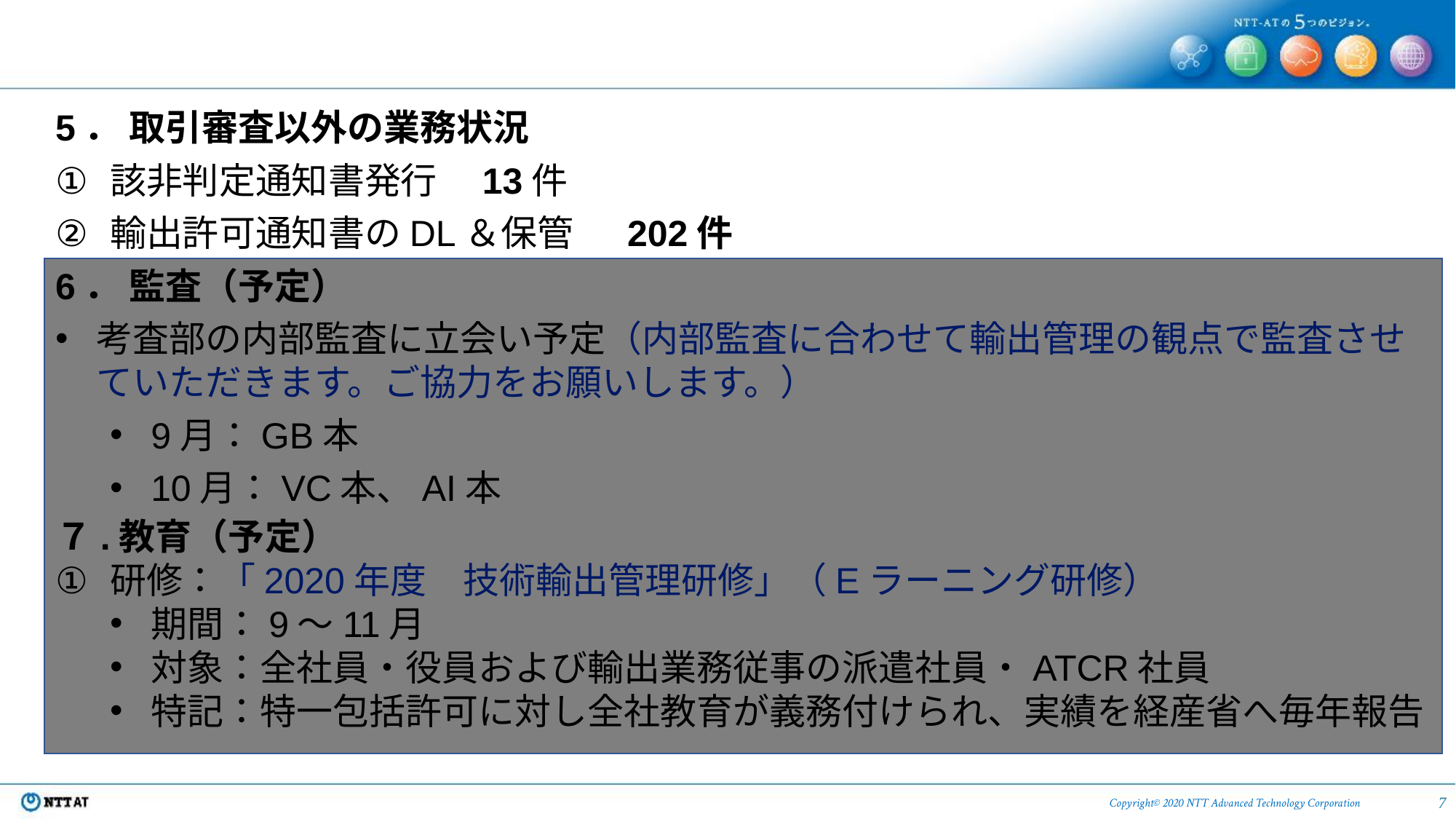

#
5． 取引審査以外の業務状況
該非判定通知書発行　13件
輸出許可通知書のDL＆保管　 202件
6． 監査（予定）
考査部の内部監査に立会い予定（内部監査に合わせて輸出管理の観点で監査させていただきます。ご協力をお願いします。）
9月：GB本
10月：VC本、AI本
７.教育（予定）
研修：「2020年度　技術輸出管理研修」（Eラーニング研修）
期間：9～11月
対象：全社員・役員および輸出業務従事の派遣社員・ATCR社員
特記：特一包括許可に対し全社教育が義務付けられ、実績を経産省へ毎年報告